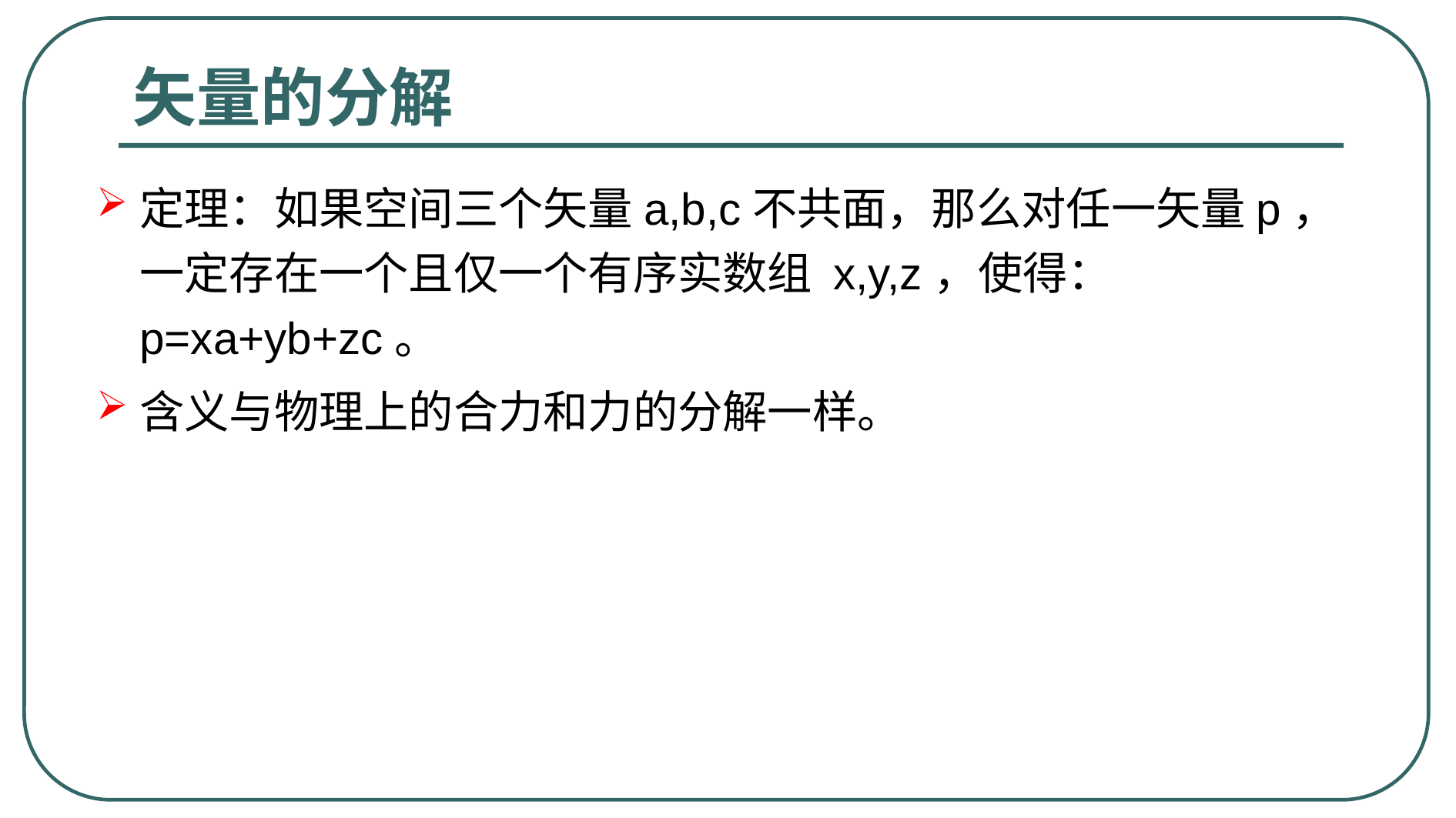

# 矢量的分解
定理：如果空间三个矢量a,b,c不共面，那么对任一矢量p，一定存在一个且仅一个有序实数组 x,y,z，使得：p=xa+yb+zc。
含义与物理上的合力和力的分解一样。